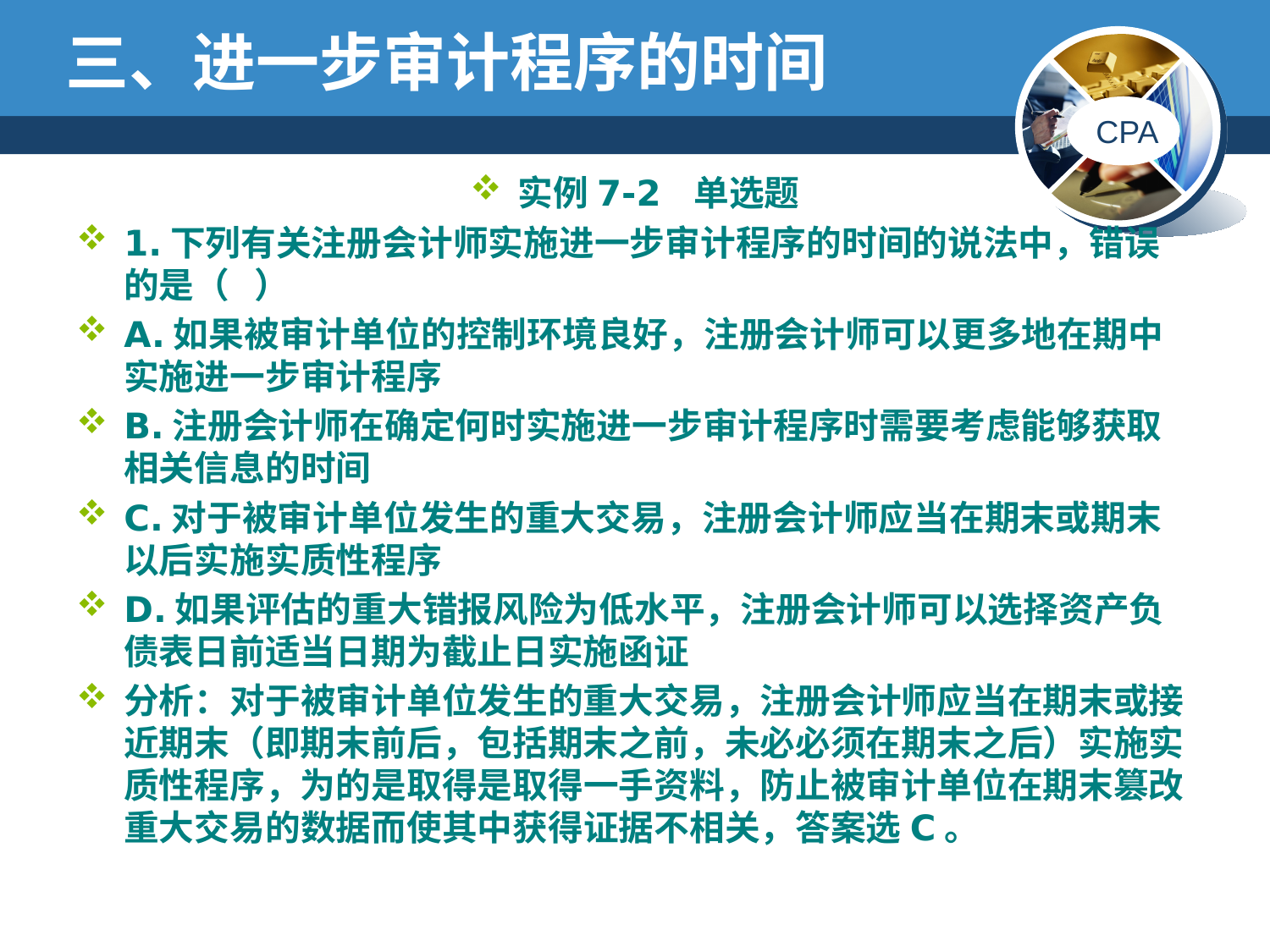

# 三、进一步审计程序的时间
实例7-2  单选题
1.下列有关注册会计师实施进一步审计程序的时间的说法中，错误的是（   ）
A.如果被审计单位的控制环境良好，注册会计师可以更多地在期中实施进一步审计程序
B.注册会计师在确定何时实施进一步审计程序时需要考虑能够获取相关信息的时间
C.对于被审计单位发生的重大交易，注册会计师应当在期末或期末以后实施实质性程序
D.如果评估的重大错报风险为低水平，注册会计师可以选择资产负债表日前适当日期为截止日实施函证
分析：对于被审计单位发生的重大交易，注册会计师应当在期末或接近期末（即期末前后，包括期末之前，未必必须在期末之后）实施实质性程序，为的是取得是取得一手资料，防止被审计单位在期末篡改重大交易的数据而使其中获得证据不相关，答案选C。